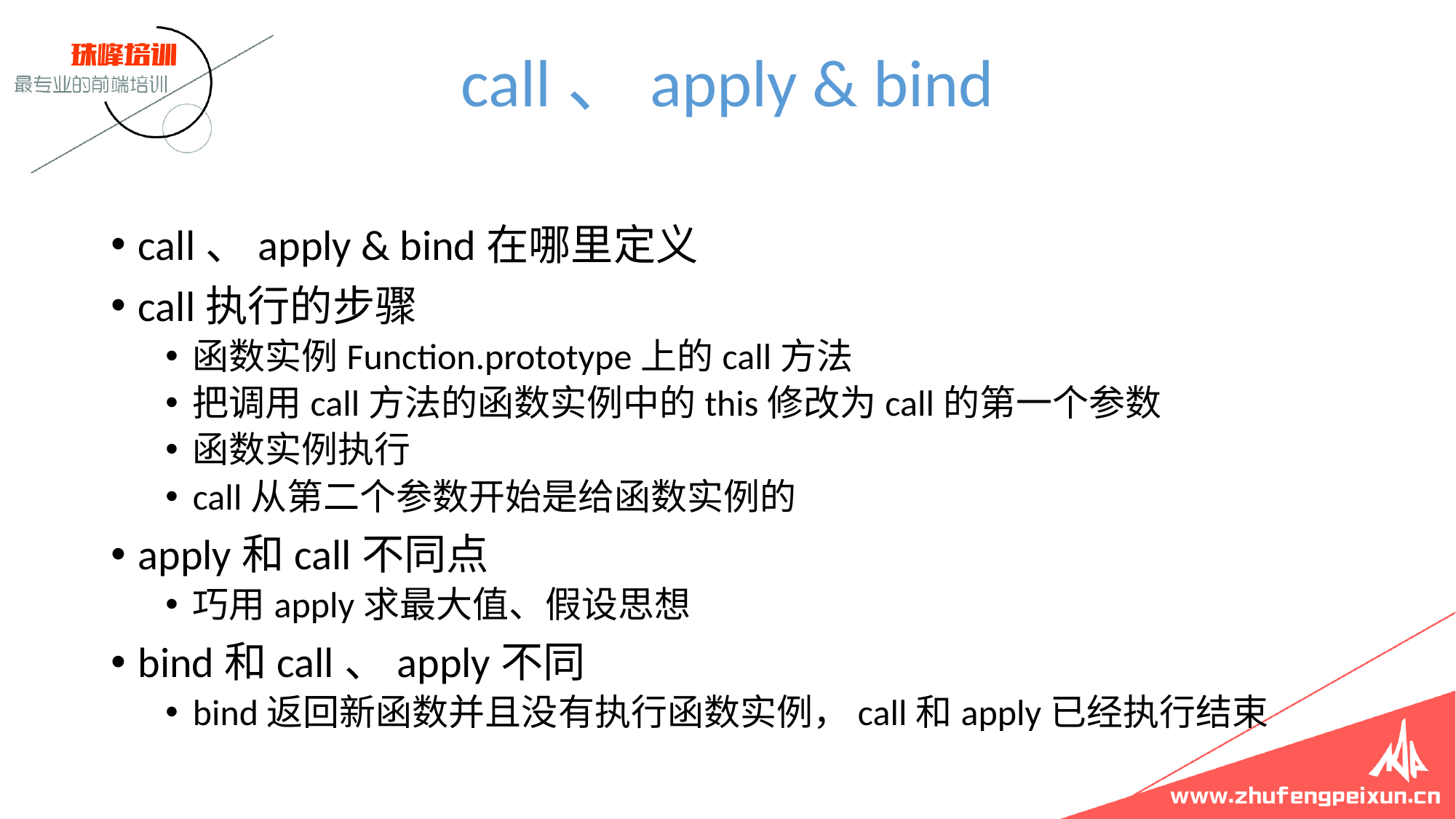

# call、apply & bind
call、apply & bind在哪里定义
call执行的步骤
函数实例Function.prototype上的call方法
把调用call方法的函数实例中的this修改为call的第一个参数
函数实例执行
call从第二个参数开始是给函数实例的
apply和call不同点
巧用apply求最大值、假设思想
bind和call、apply不同
bind返回新函数并且没有执行函数实例，call和apply已经执行结束